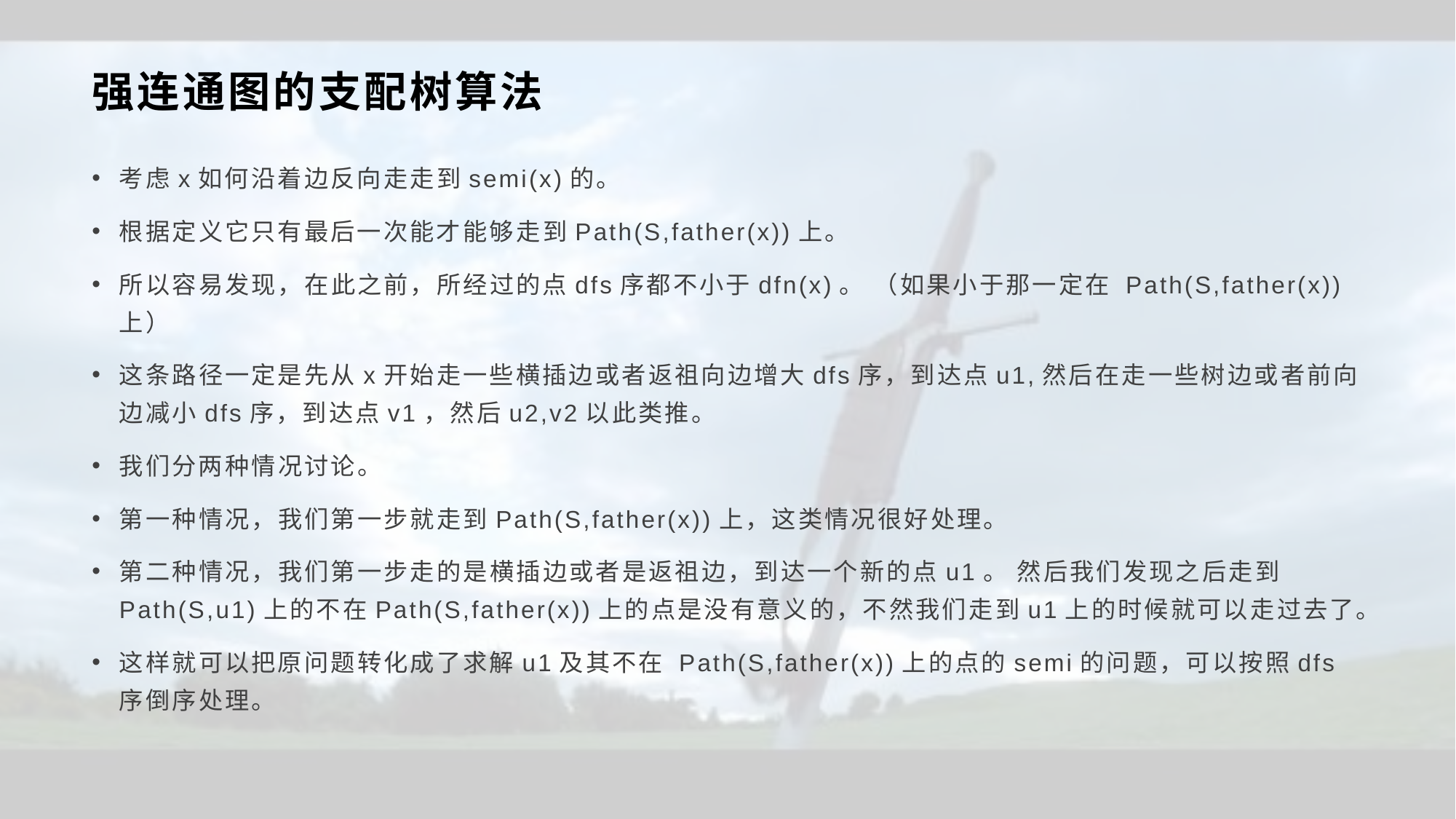

# 强连通图的支配树算法
考虑x如何沿着边反向走走到semi(x)的。
根据定义它只有最后一次能才能够走到Path(S,father(x))上。
所以容易发现，在此之前，所经过的点dfs序都不小于dfn(x)。 （如果小于那一定在 Path(S,father(x))上）
这条路径一定是先从x开始走一些横插边或者返祖向边增大dfs序，到达点u1,然后在走一些树边或者前向边减小dfs序，到达点v1，然后u2,v2以此类推。
我们分两种情况讨论。
第一种情况，我们第一步就走到Path(S,father(x))上，这类情况很好处理。
第二种情况，我们第一步走的是横插边或者是返祖边，到达一个新的点u1。 然后我们发现之后走到Path(S,u1)上的不在Path(S,father(x))上的点是没有意义的，不然我们走到u1上的时候就可以走过去了。
这样就可以把原问题转化成了求解u1及其不在 Path(S,father(x))上的点的semi的问题，可以按照dfs序倒序处理。